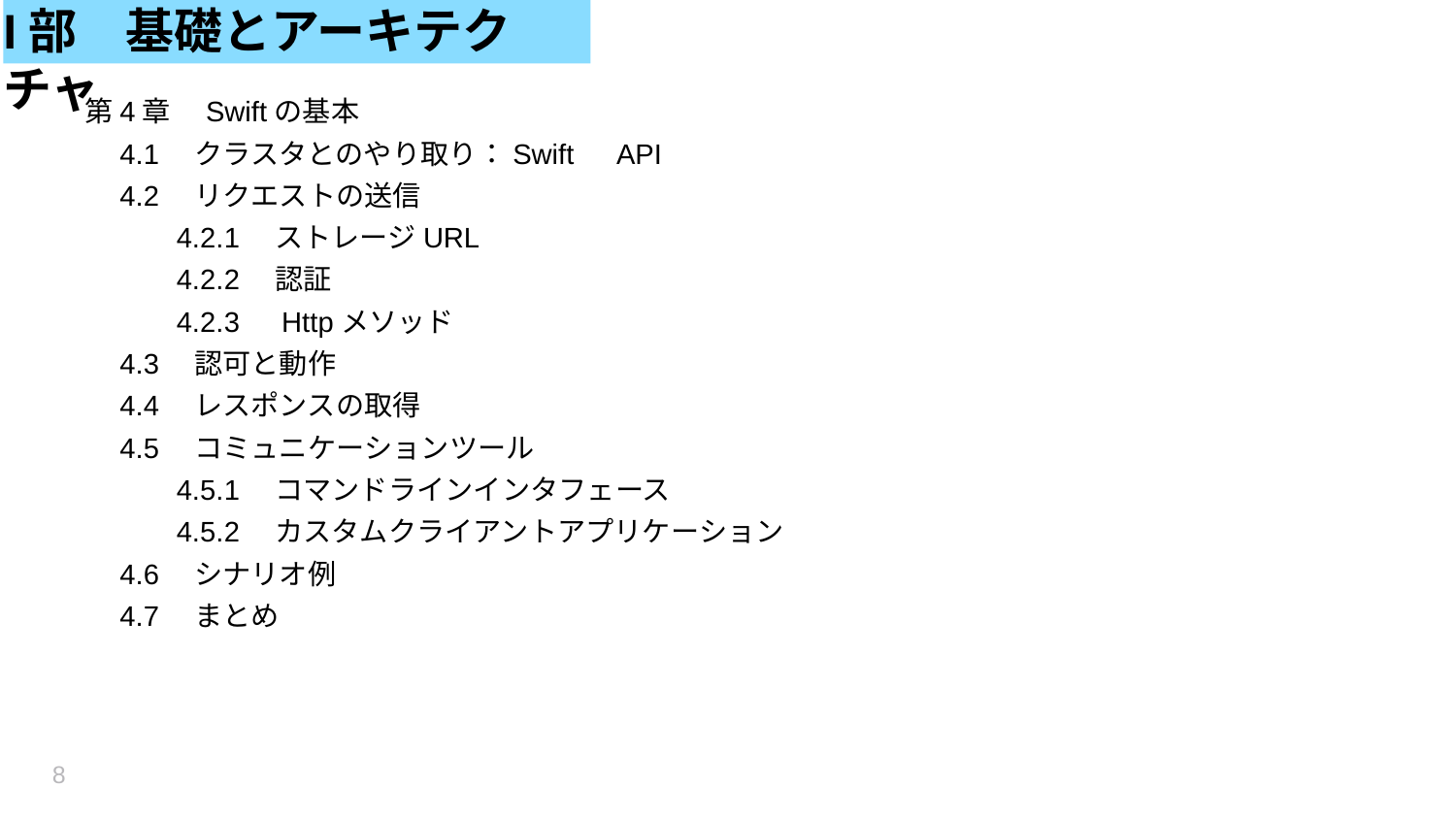

# I部　基礎とアーキテクチャ

　第4章　Swiftの基本
　　4.1　クラスタとのやり取り：Swift　API
　　4.2　リクエストの送信
　　　　4.2.1　ストレージURL
　　　　4.2.2　認証
　　　　4.2.3　Httpメソッド
　　4.3　認可と動作
　　4.4　レスポンスの取得
　　4.5　コミュニケーションツール
　　　　4.5.1　コマンドラインインタフェース
　　　　4.5.2　カスタムクライアントアプリケーション
　　4.6　シナリオ例
　　4.7　まとめ